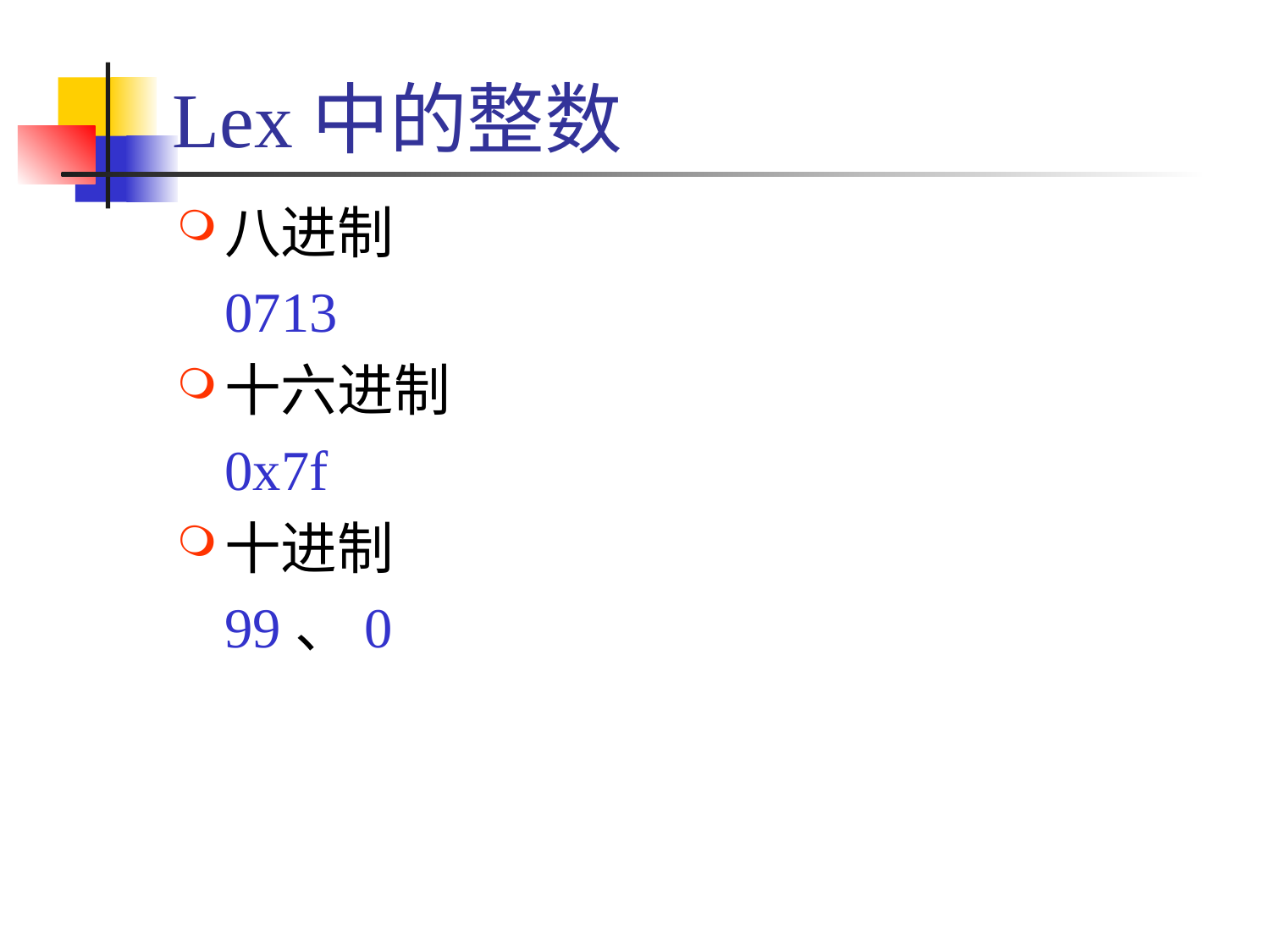

# Lex中的整数
八进制
	0713
十六进制
	0x7f
十进制
	99、0